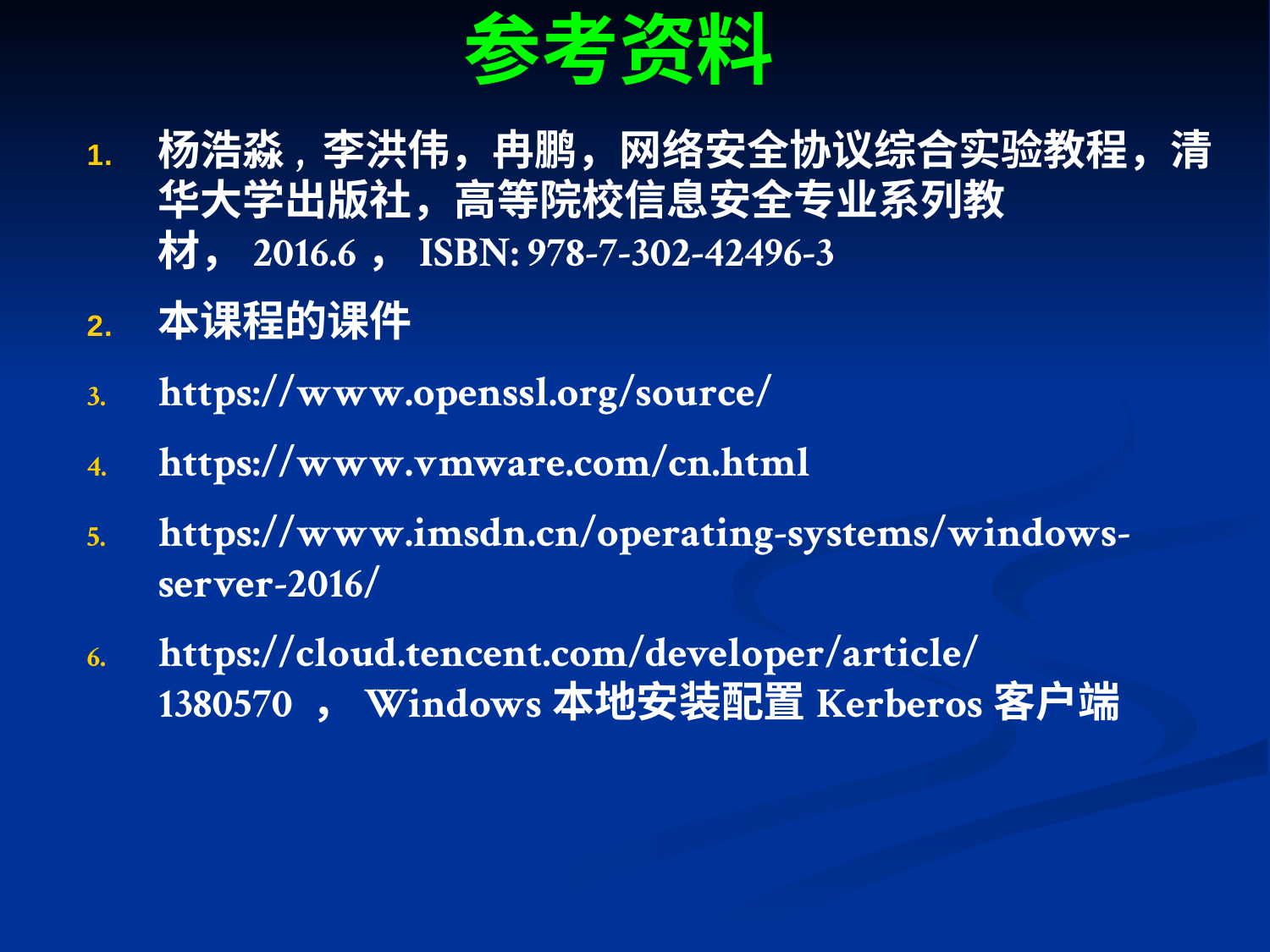

# 参考资料
杨浩淼, 李洪伟，冉鹏，网络安全协议综合实验教程，清华大学出版社，高等院校信息安全专业系列教材，2016.6，ISBN: 978-7-302-42496-3
本课程的课件
https://www.openssl.org/source/
https://www.vmware.com/cn.html
https://www.imsdn.cn/operating-systems/windows-server-2016/
https://cloud.tencent.com/developer/article/1380570 ，Windows本地安装配置Kerberos客户端